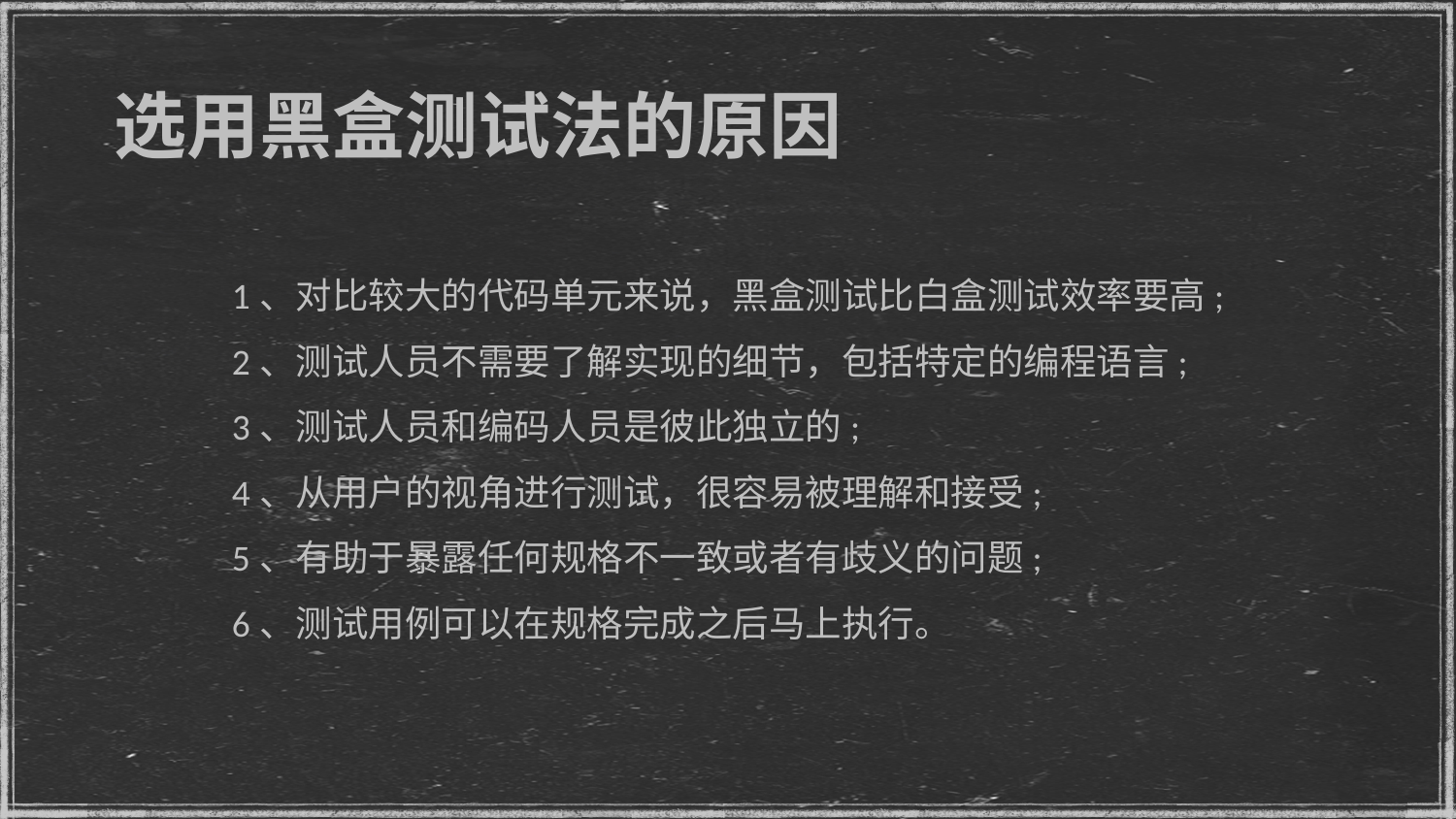

选用黑盒测试法的原因
1、对比较大的代码单元来说，黑盒测试比白盒测试效率要高;
2、测试人员不需要了解实现的细节，包括特定的编程语言;
3、测试人员和编码人员是彼此独立的;
4、从用户的视角进行测试，很容易被理解和接受;
5、有助于暴露任何规格不一致或者有歧义的问题;
6、测试用例可以在规格完成之后马上执行。